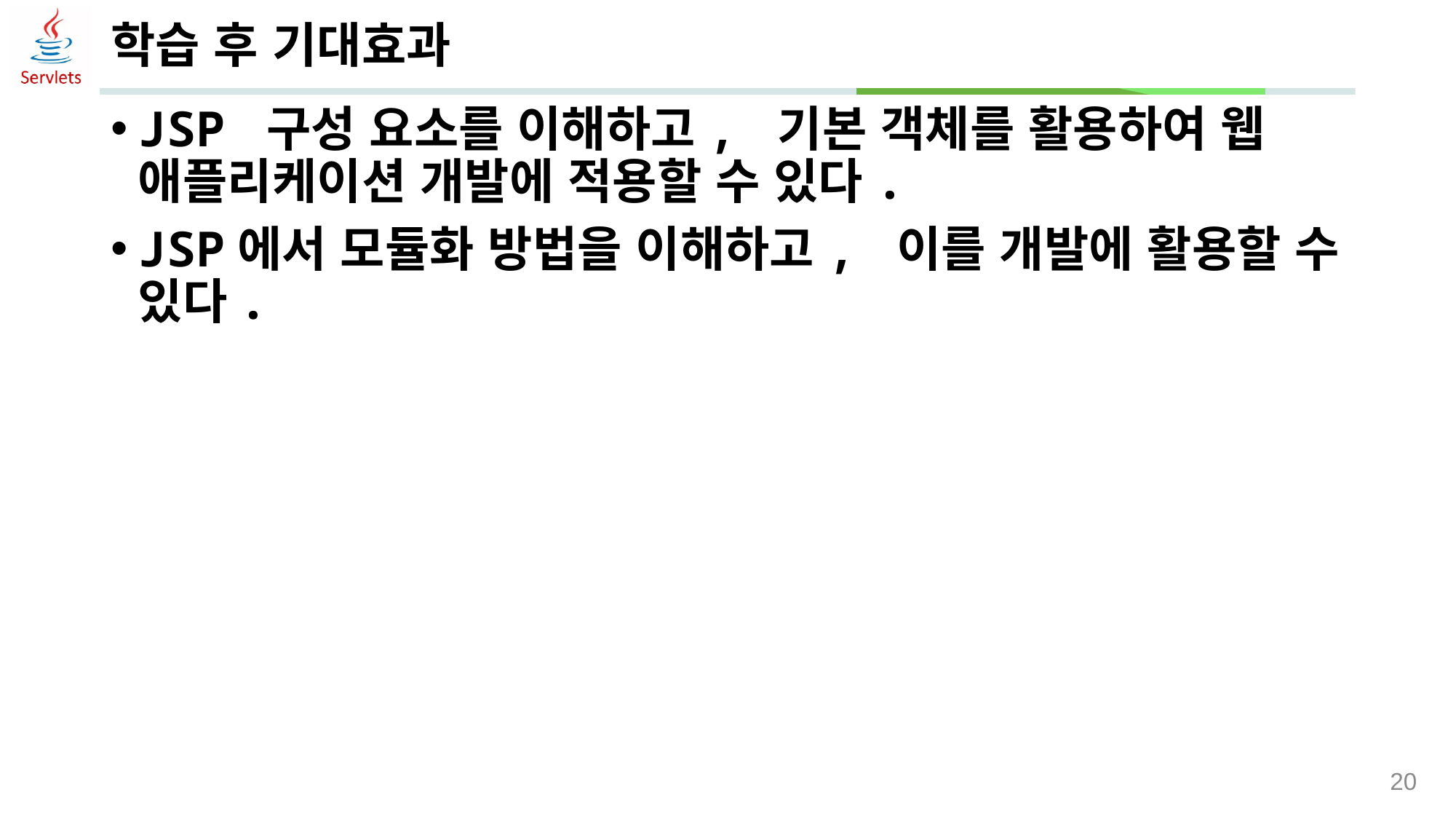

# 학습 후 기대효과
JSP 구성 요소를 이해하고, 기본 객체를 활용하여 웹 애플리케이션 개발에 적용할 수 있다.
JSP에서 모듈화 방법을 이해하고, 이를 개발에 활용할 수 있다.
20